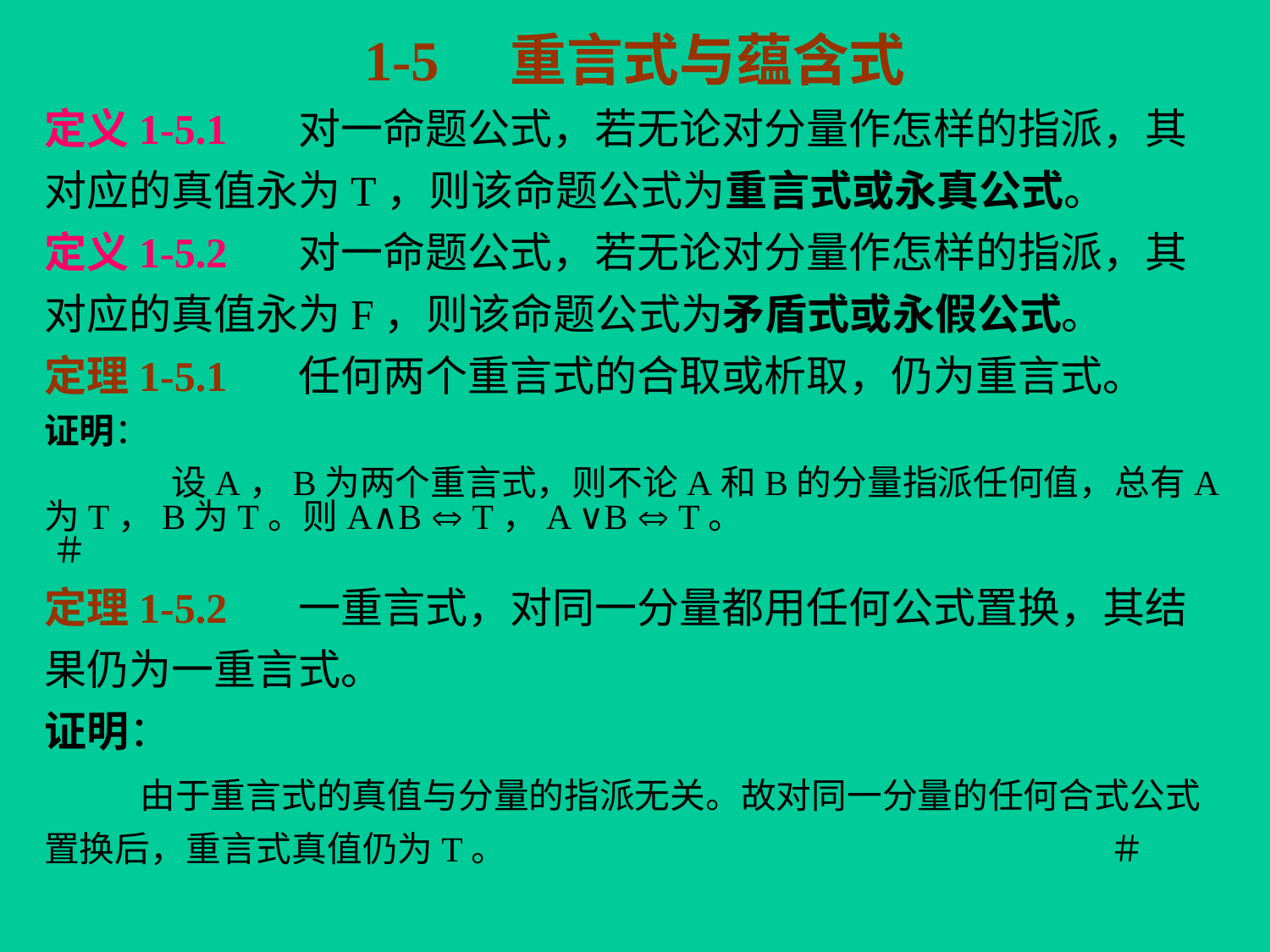

1-5    重言式与蕴含式
定义1-5.1	对一命题公式，若无论对分量作怎样的指派，其
对应的真值永为T，则该命题公式为重言式或永真公式。
定义1-5.2	对一命题公式，若无论对分量作怎样的指派，其
对应的真值永为F，则该命题公式为矛盾式或永假公式。
定理1-5.1	任何两个重言式的合取或析取，仍为重言式。
证明：
	设A，B为两个重言式，则不论A和B的分量指派任何值，总有A为T，B为T。则A∧B ⇔ T，A ∨B ⇔ T。                                                               ＃
定理1-5.2	一重言式，对同一分量都用任何公式置换，其结
果仍为一重言式。
证明：
         由于重言式的真值与分量的指派无关。故对同一分量的任何合式公式
置换后，重言式真值仍为T。                                                                             ＃